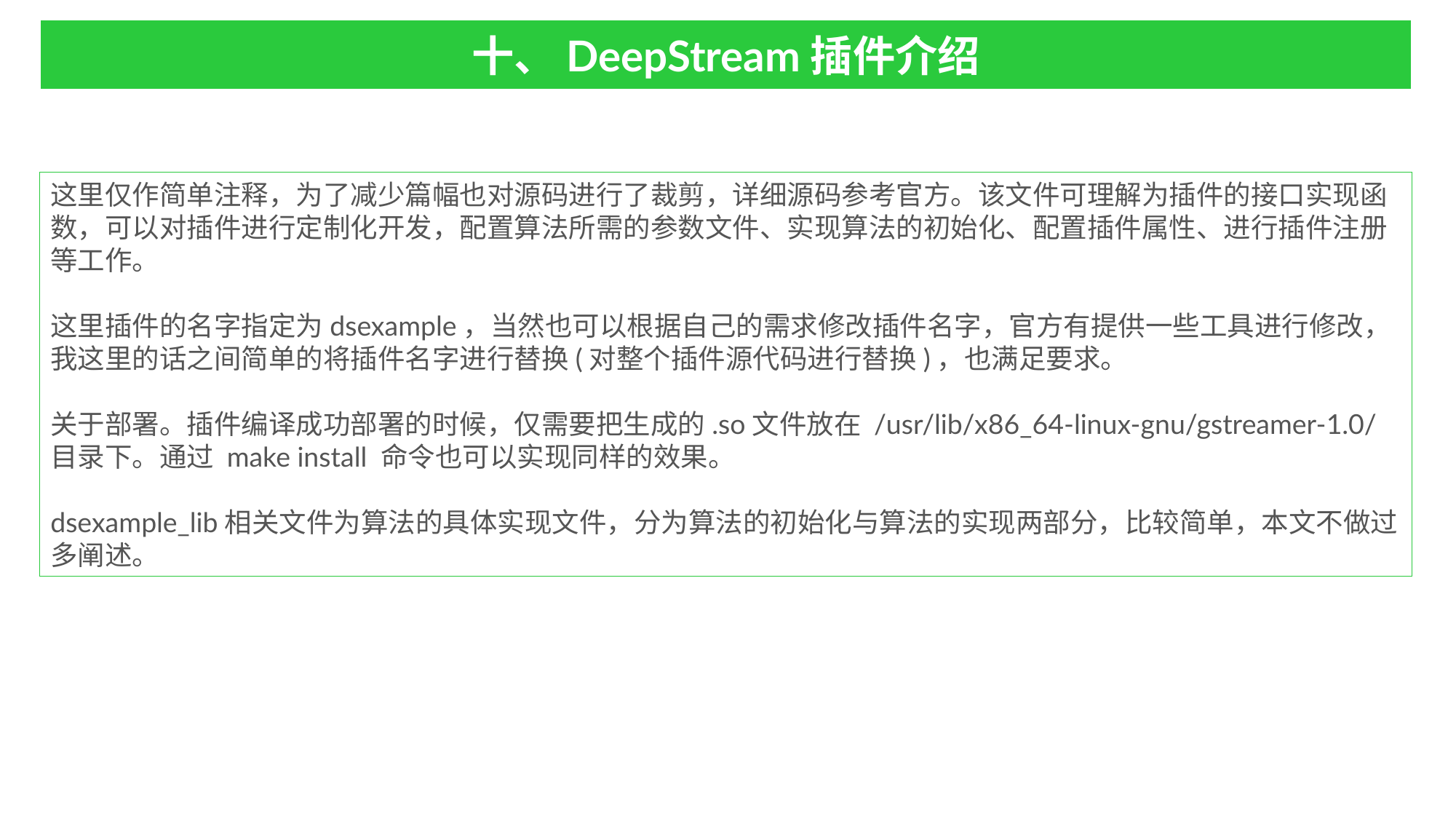

十、DeepStream插件介绍
这里仅作简单注释，为了减少篇幅也对源码进行了裁剪，详细源码参考官方。该文件可理解为插件的接口实现函数，可以对插件进行定制化开发，配置算法所需的参数文件、实现算法的初始化、配置插件属性、进行插件注册等工作。
这里插件的名字指定为dsexample，当然也可以根据自己的需求修改插件名字，官方有提供一些工具进行修改，我这里的话之间简单的将插件名字进行替换(对整个插件源代码进行替换)，也满足要求。
关于部署。插件编译成功部署的时候，仅需要把生成的.so文件放在 /usr/lib/x86_64-linux-gnu/gstreamer-1.0/ 目录下。通过 make install 命令也可以实现同样的效果。
dsexample_lib相关文件为算法的具体实现文件，分为算法的初始化与算法的实现两部分，比较简单，本文不做过多阐述。